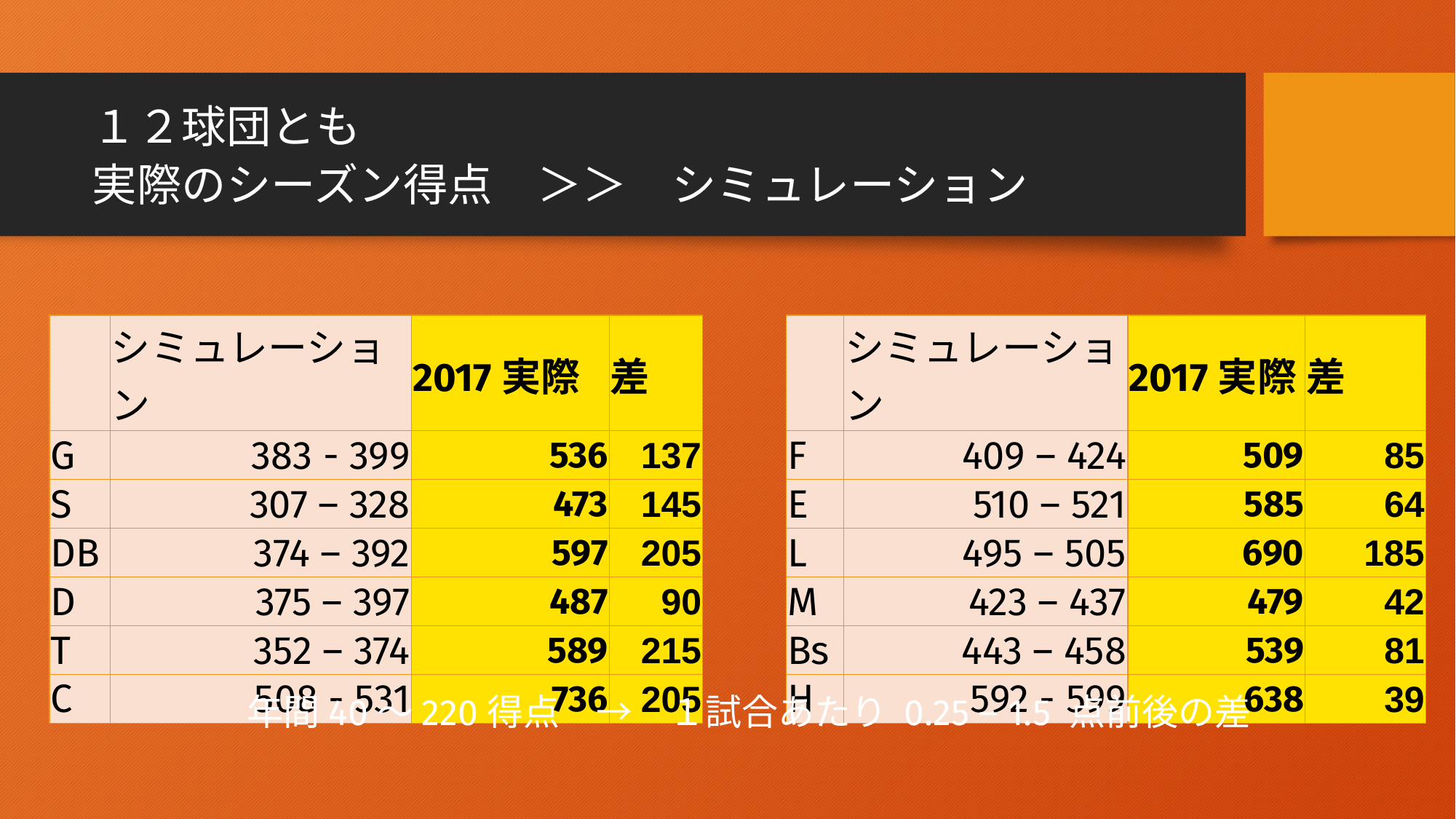

# １２球団とも 実際のシーズン得点　＞＞　シミュレーション
|  | シミュレーション | 2017実際 | 差 |
| --- | --- | --- | --- |
| G | 383 - 399 | 536 | 137 |
| S | 307 – 328 | 473 | 145 |
| DB | 374 – 392 | 597 | 205 |
| D | 375 – 397 | 487 | 90 |
| T | 352 – 374 | 589 | 215 |
| C | 508 - 531 | 736 | 205 |
|  | シミュレーション | 2017実際 | 差 |
| --- | --- | --- | --- |
| F | 409 – 424 | 509 | 85 |
| E | 510 – 521 | 585 | 64 |
| L | 495 – 505 | 690 | 185 |
| M | 423 – 437 | 479 | 42 |
| Bs | 443 – 458 | 539 | 81 |
| H | 592 - 599 | 638 | 39 |
年間40～220得点　→　１試合あたり 0.25 – 1.5 点前後の差